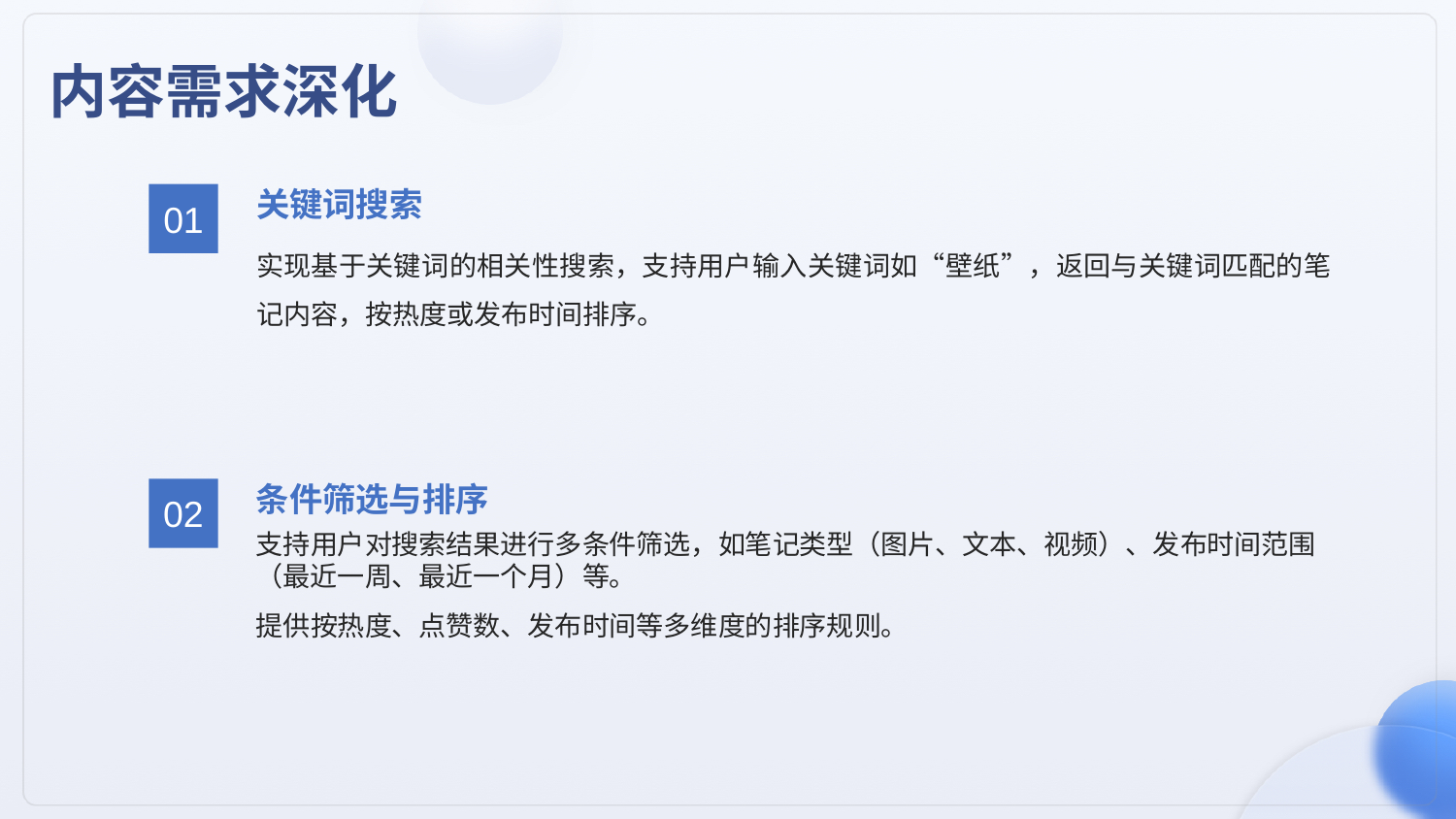

内容需求深化
关键词搜索
01
实现基于关键词的相关性搜索，支持用户输入关键词如“壁纸”，返回与关键词匹配的笔记内容，按热度或发布时间排序。
条件筛选与排序
02
支持用户对搜索结果进行多条件筛选，如笔记类型（图片、文本、视频）、发布时间范围（最近一周、最近一个月）等。
提供按热度、点赞数、发布时间等多维度的排序规则。